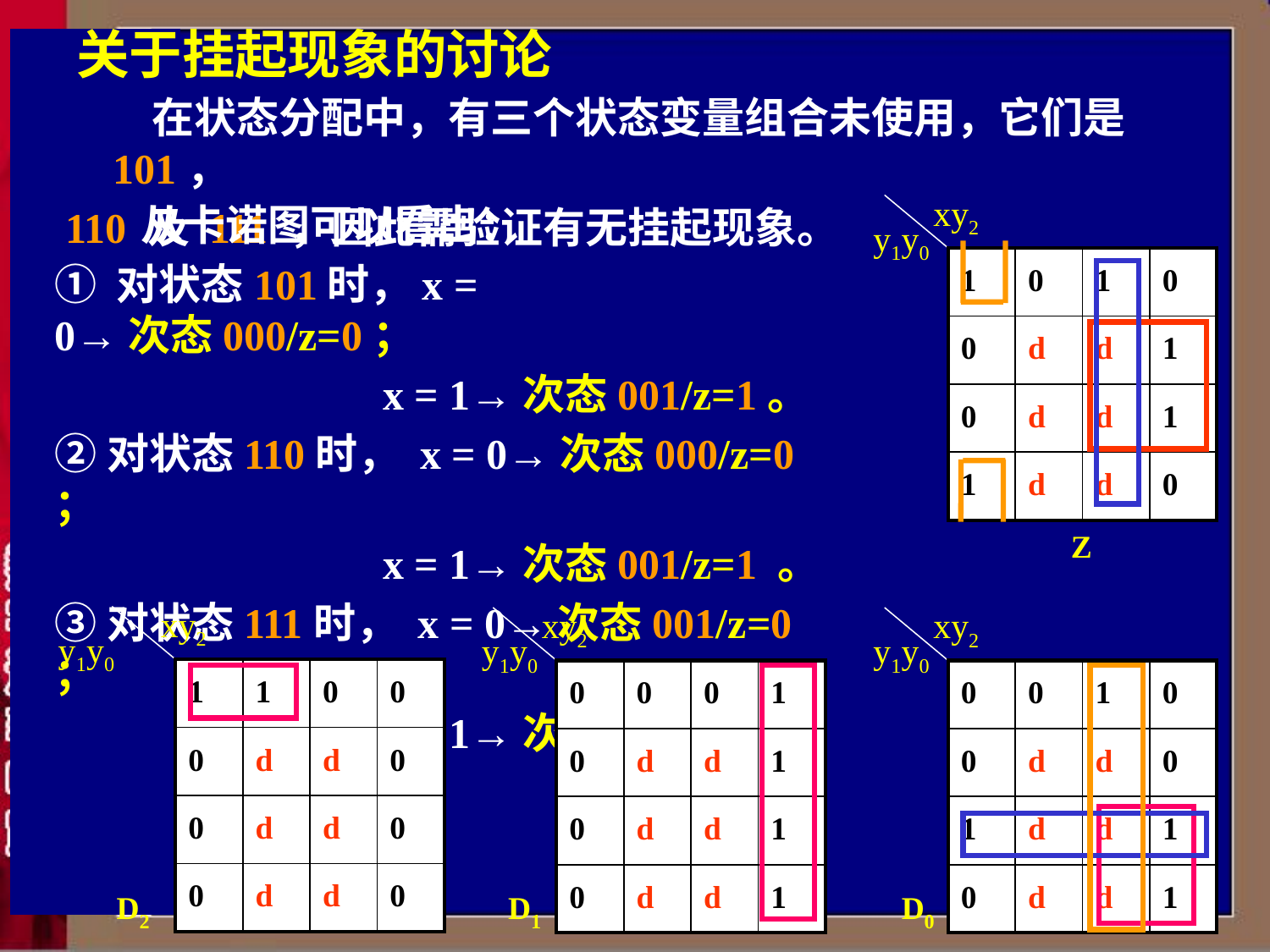

# 关于挂起现象的讨论

        在状态分配中，有三个状态变量组合未使用，它们是101，
110 及 111 ，因此需验证有无挂起现象。
xy2
        从卡诺图可以看出：
① 对状态101时，x = 0→次态000/z=0；
                               x = 1→次态001/z=1。
②对状态110时， x = 0→次态000/z=0 ；
                               x = 1→次态001/z=1 。
③对状态111时， x = 0→次态001/z=0 ；
                               x = 1→次态001/z=1 。

y1y0

| 1 | 0 | 1 | 0 |
| --- | --- | --- | --- |
| 0 | d | d | 1 |
| 0 | d | d | 1 |
| 1 | d | d | 0 |

Z
xy2
xy2
xy2

y1y0
y1y0
y1y0
| 1 | 1 | 0 | 0 |
| --- | --- | --- | --- |
| 0 | d | d | 0 |
| 0 | d | d | 0 |
| 0 | d | d | 0 |
| 0 | 0 | 0 | 1 |
| --- | --- | --- | --- |
| 0 | d | d | 1 |
| 0 | d | d | 1 |
| 0 | d | d | 1 |
| 0 | 0 | 1 | 0 |
| --- | --- | --- | --- |
| 0 | d | d | 0 |
| 1 | d | d | 1 |
| 0 | d | d | 1 |

D2
D1
D0